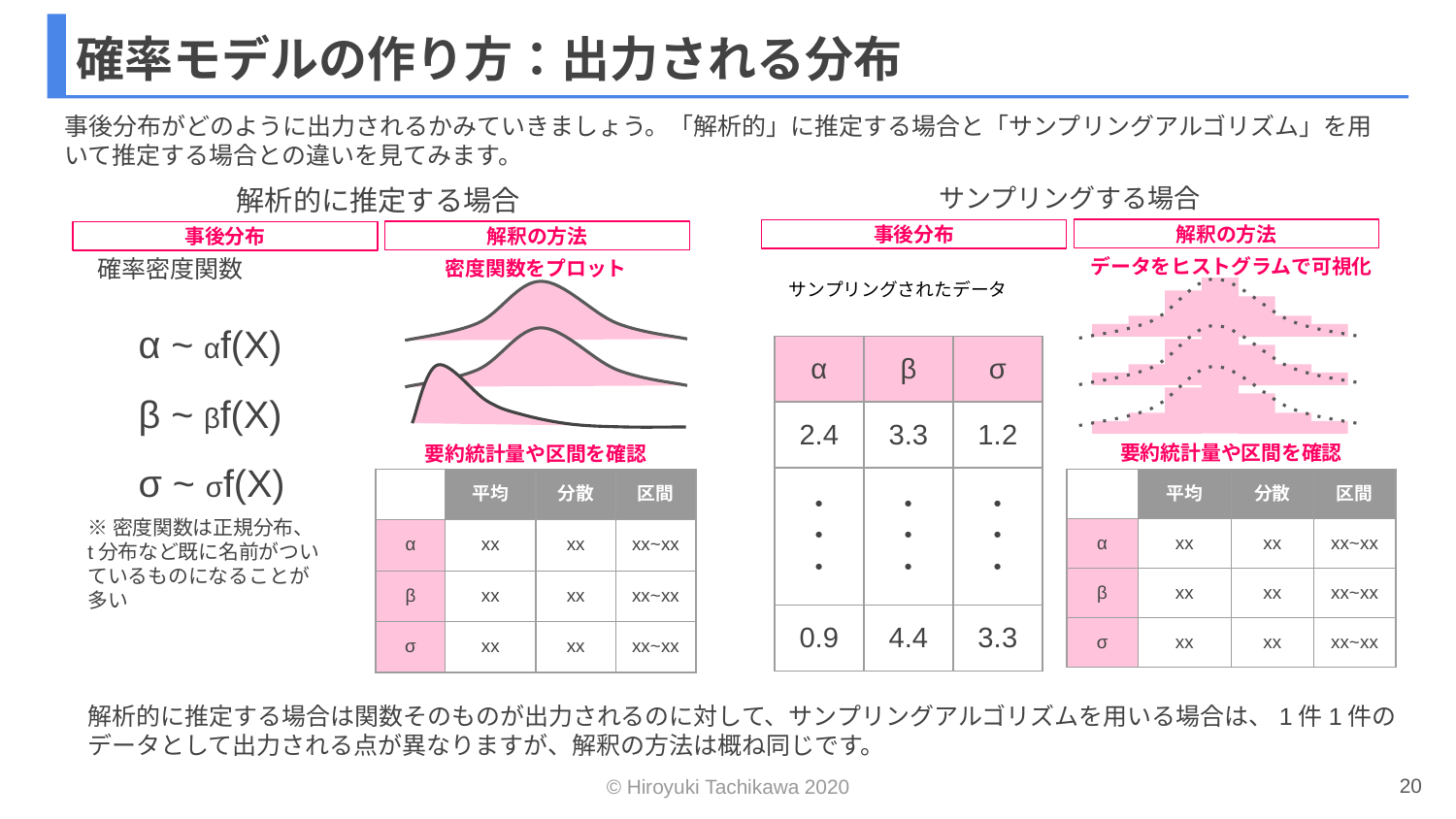

# 確率モデルの作り方：出力される分布
事後分布がどのように出力されるかみていきましょう。「解析的」に推定する場合と「サンプリングアルゴリズム」を用いて推定する場合との違いを見てみます。

サンプリングする場合
解析的に推定する場合
解釈の方法
事後分布
解釈の方法
事後分布
サンプリングされたデータ
確率密度関数
データをヒストグラムで可視化
密度関数をプロット

　α ~ αf(X)
　β ~ βf(X)
　σ ~ σf(X)

| α | β | σ |
| --- | --- | --- |
| 2.4 | 3.3 | 1.2 |
| ・ ・ ・ | ・ ・ ・ | ・ ・ ・ |
| 0.9 | 4.4 | 3.3 |

要約統計量や区間を確認
要約統計量や区間を確認
|  | 平均 | 分散 | 区間 |
| --- | --- | --- | --- |
| α | xx | xx | xx~xx |
| β | xx | xx | xx~xx |
| σ | xx | xx | xx~xx |
|  | 平均 | 分散 | 区間 |
| --- | --- | --- | --- |
| α | xx | xx | xx~xx |
| β | xx | xx | xx~xx |
| σ | xx | xx | xx~xx |
※密度関数は正規分布、
t分布など既に名前がついているものになることが多い
解析的に推定する場合は関数そのものが出力されるのに対して、サンプリングアルゴリズムを用いる場合は、1件1件のデータとして出力される点が異なりますが、解釈の方法は概ね同じです。
20